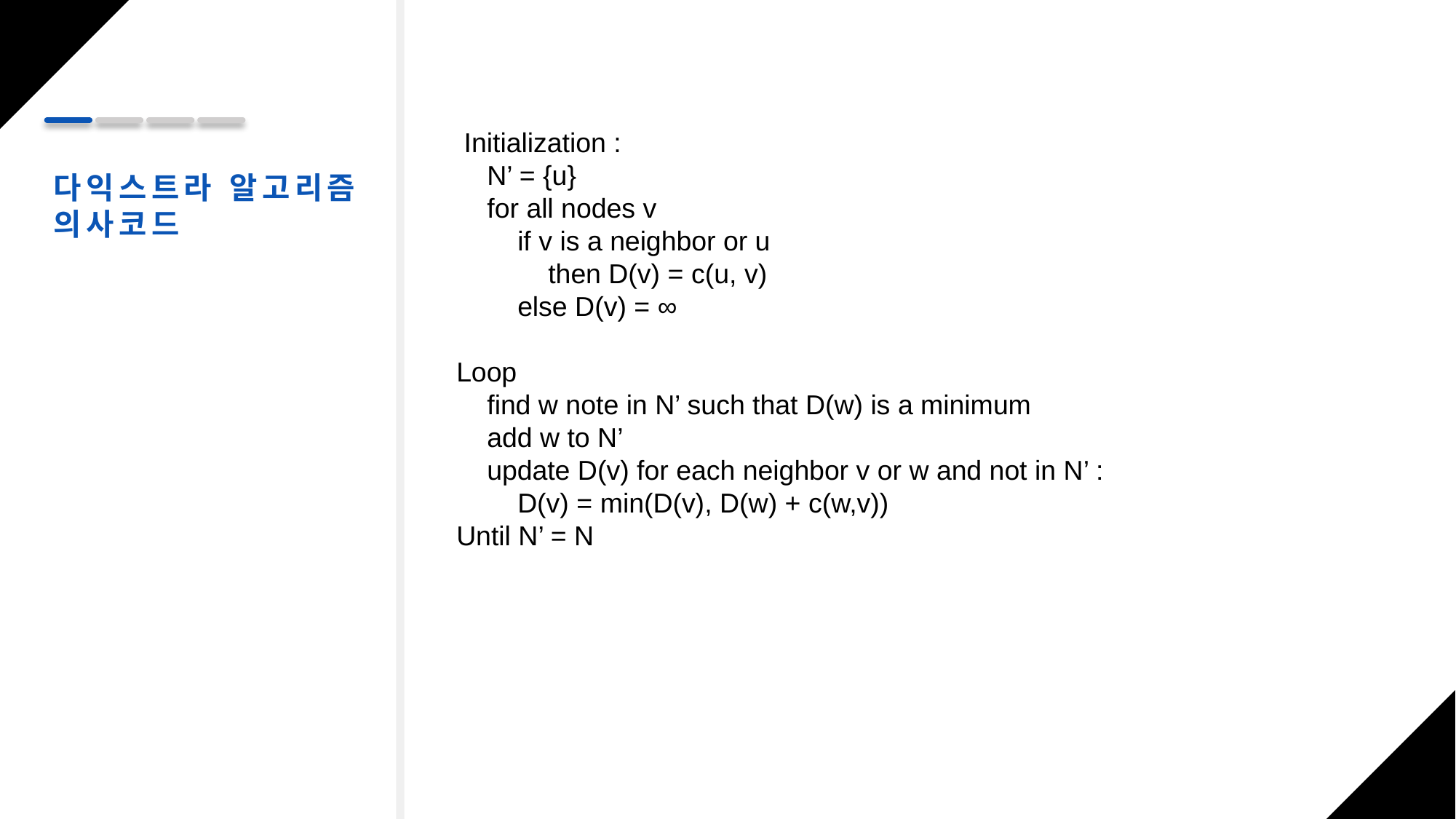

Initialization :
    N’ = {u}
    for all nodes v
        if v is a neighbor or u
            then D(v) = c(u, v)
        else D(v) = ∞

Loop
    find w note in N’ such that D(w) is a minimum
    add w to N’
    update D(v) for each neighbor v or w and not in N’ :
        D(v) = min(D(v), D(w) + c(w,v))
Until N’ = N
다익스트라 알고리즘
의사코드